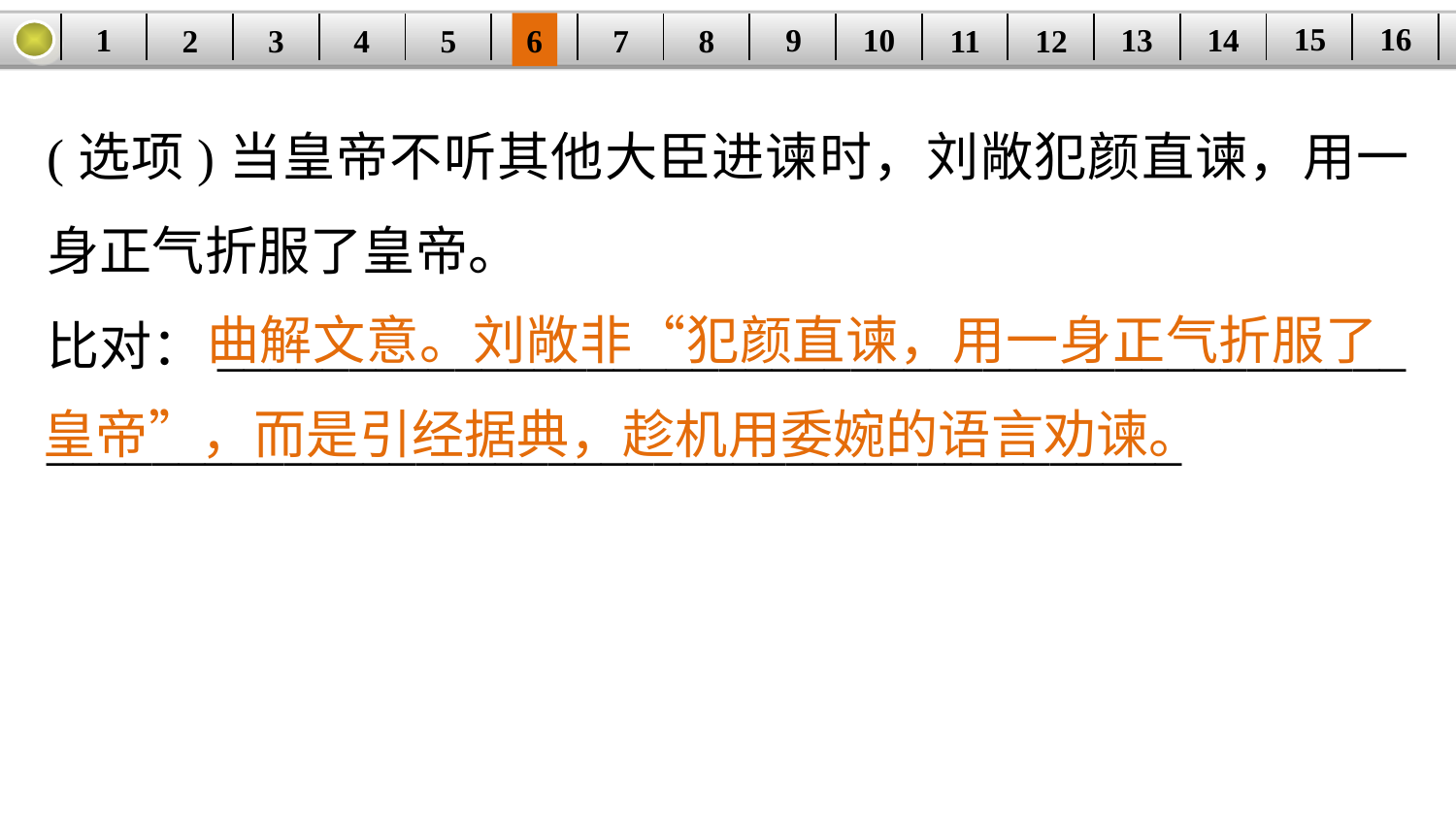

16

15
14
9
10
1
13
3
4
5
6
8
11
2
12
|  |  |  |  |  |  |  |  |  |  |  |  |  |  |  |  |
| --- | --- | --- | --- | --- | --- | --- | --- | --- | --- | --- | --- | --- | --- | --- | --- |
7

(选项)当皇帝不听其他大臣进谏时，刘敞犯颜直谏，用一身正气折服了皇帝。
比对：_____________________________________________
___________________________________________
            曲解文意。刘敞非“犯颜直谏，用一身正气折服了皇帝”，而是引经据典，趁机用委婉的语言劝谏。